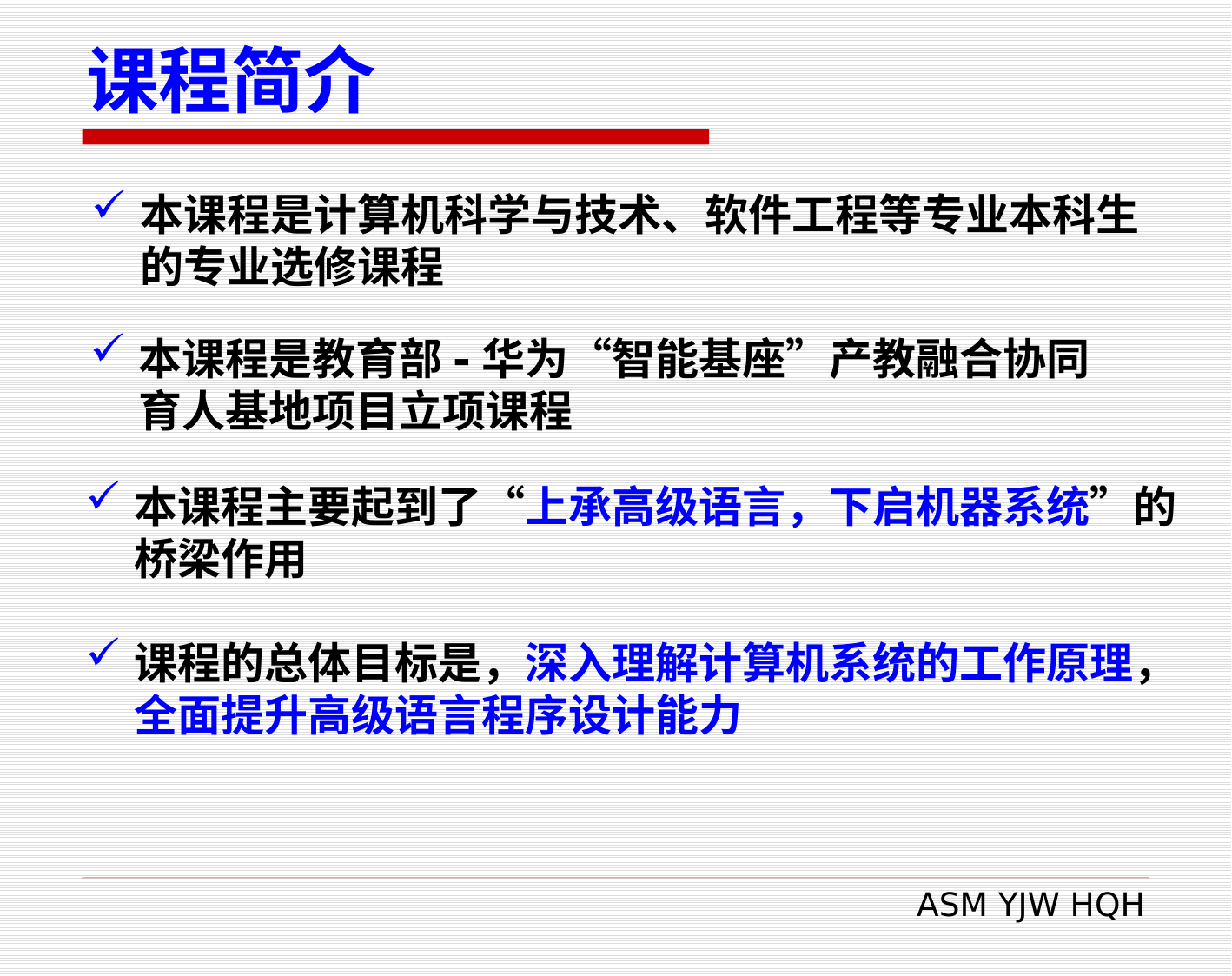

课程简介
# 本课程是计算机科学与技术、软件工程等专业本科生的专业选修课程
本课程是教育部-华为“智能基座”产教融合协同育人基地项目立项课程
本课程主要起到了“上承高级语言，下启机器系统”的桥梁作用

课程的总体目标是，深入理解计算机系统的工作原理，全面提升高级语言程序设计能力